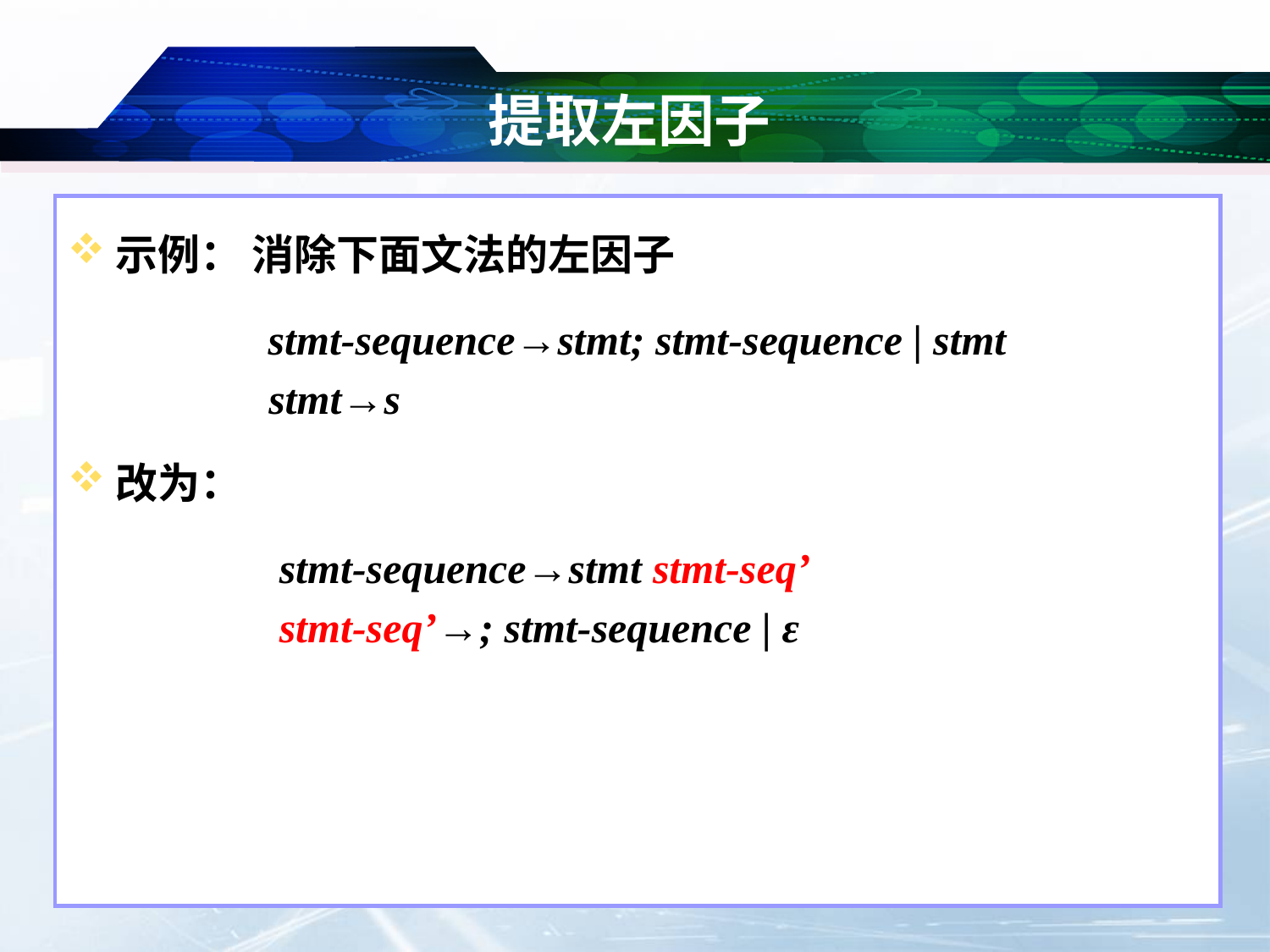

# 提取左因子
示例： 消除下面文法的左因子
stmt-sequence→stmt; stmt-sequence | stmt
             stmt→s
改为：
                    stmt-sequence→stmt stmt-seq’
              stmt-seq’→; stmt-sequence | ε